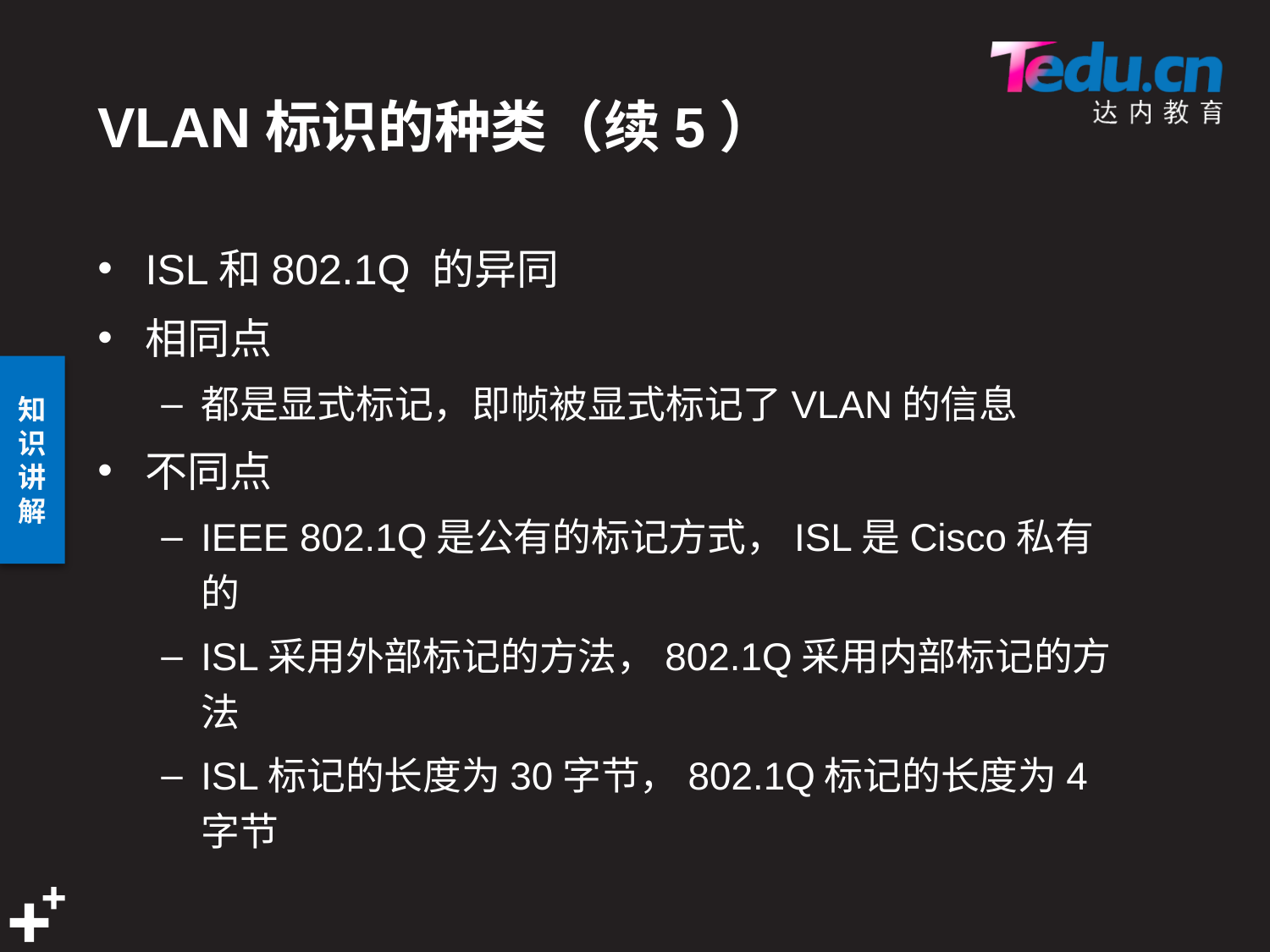

# VLAN标识的种类（续5）
ISL和802.1Q 的异同
相同点
都是显式标记，即帧被显式标记了VLAN的信息
不同点
IEEE 802.1Q是公有的标记方式，ISL是Cisco私有的
ISL采用外部标记的方法，802.1Q采用内部标记的方法
ISL标记的长度为30字节，802.1Q标记的长度为4字节